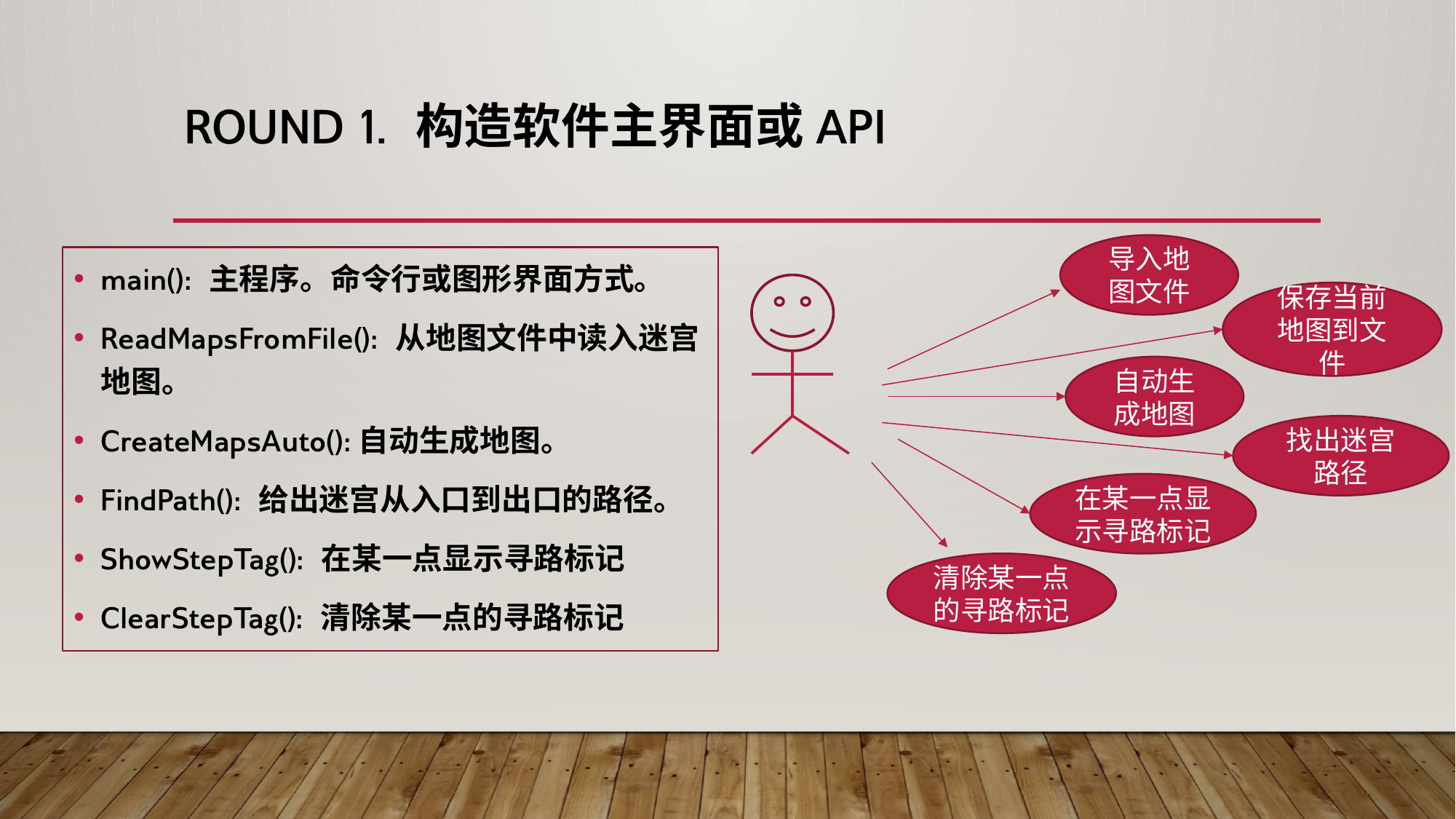

# ROUND 1. 构造软件主界面或API
导入地图文件
main(): 主程序。命令行或图形界面方式。
ReadMapsFromFile(): 从地图文件中读入迷宫地图。
CreateMapsAuto():自动生成地图。
FindPath(): 给出迷宫从入口到出口的路径。
ShowStepTag(): 在某一点显示寻路标记
ClearStepTag(): 清除某一点的寻路标记

保存当前地图到文件
自动生成地图
找出迷宫路径
在某一点显示寻路标记
清除某一点的寻路标记